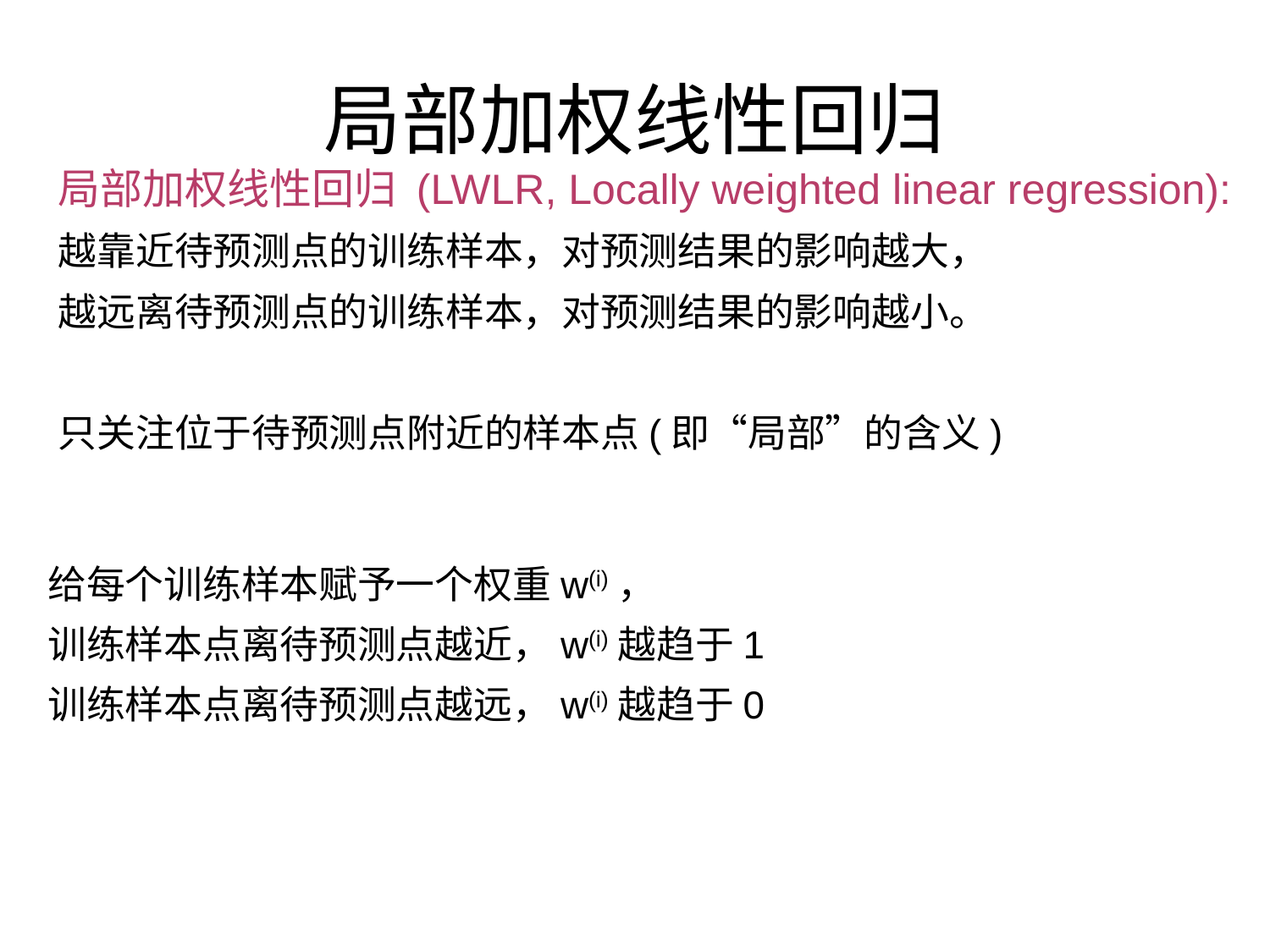

# 局部加权线性回归
局部加权线性回归 (LWLR, Locally weighted linear regression):
越靠近待预测点的训练样本，对预测结果的影响越大，
越远离待预测点的训练样本，对预测结果的影响越小。

只关注位于待预测点附近的样本点(即“局部”的含义)
给每个训练样本赋予一个权重w(i)，
训练样本点离待预测点越近，w(i)越趋于1
训练样本点离待预测点越远，w(i)越趋于0